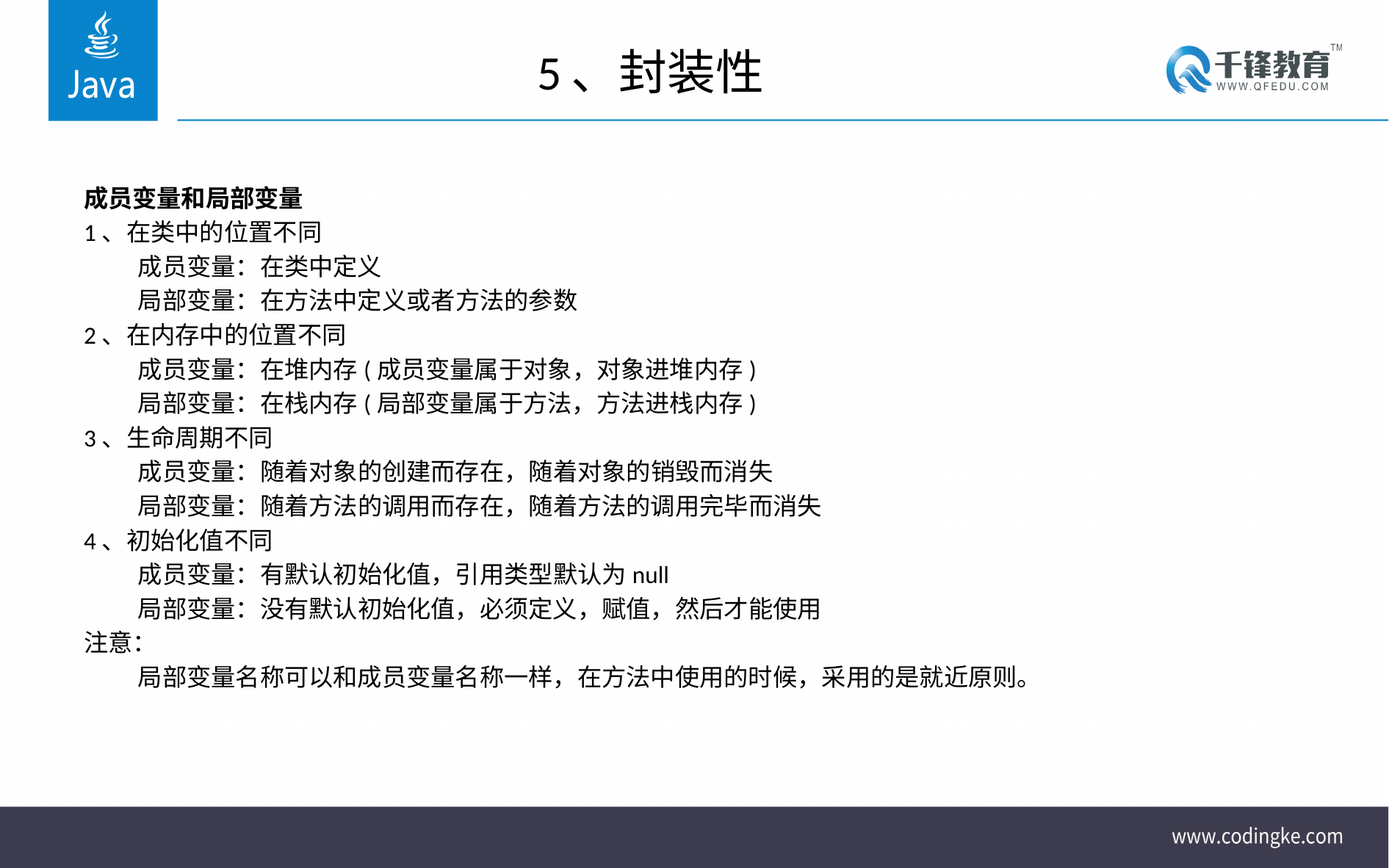

# 5、封装性
成员变量和局部变量
1、在类中的位置不同
	成员变量：在类中定义
	局部变量：在方法中定义或者方法的参数
2、在内存中的位置不同
	成员变量：在堆内存(成员变量属于对象，对象进堆内存)
	局部变量：在栈内存(局部变量属于方法，方法进栈内存)
3、生命周期不同
	成员变量：随着对象的创建而存在，随着对象的销毁而消失
	局部变量：随着方法的调用而存在，随着方法的调用完毕而消失
4、初始化值不同
	成员变量：有默认初始化值，引用类型默认为null
	局部变量：没有默认初始化值，必须定义，赋值，然后才能使用
注意：
	局部变量名称可以和成员变量名称一样，在方法中使用的时候，采用的是就近原则。